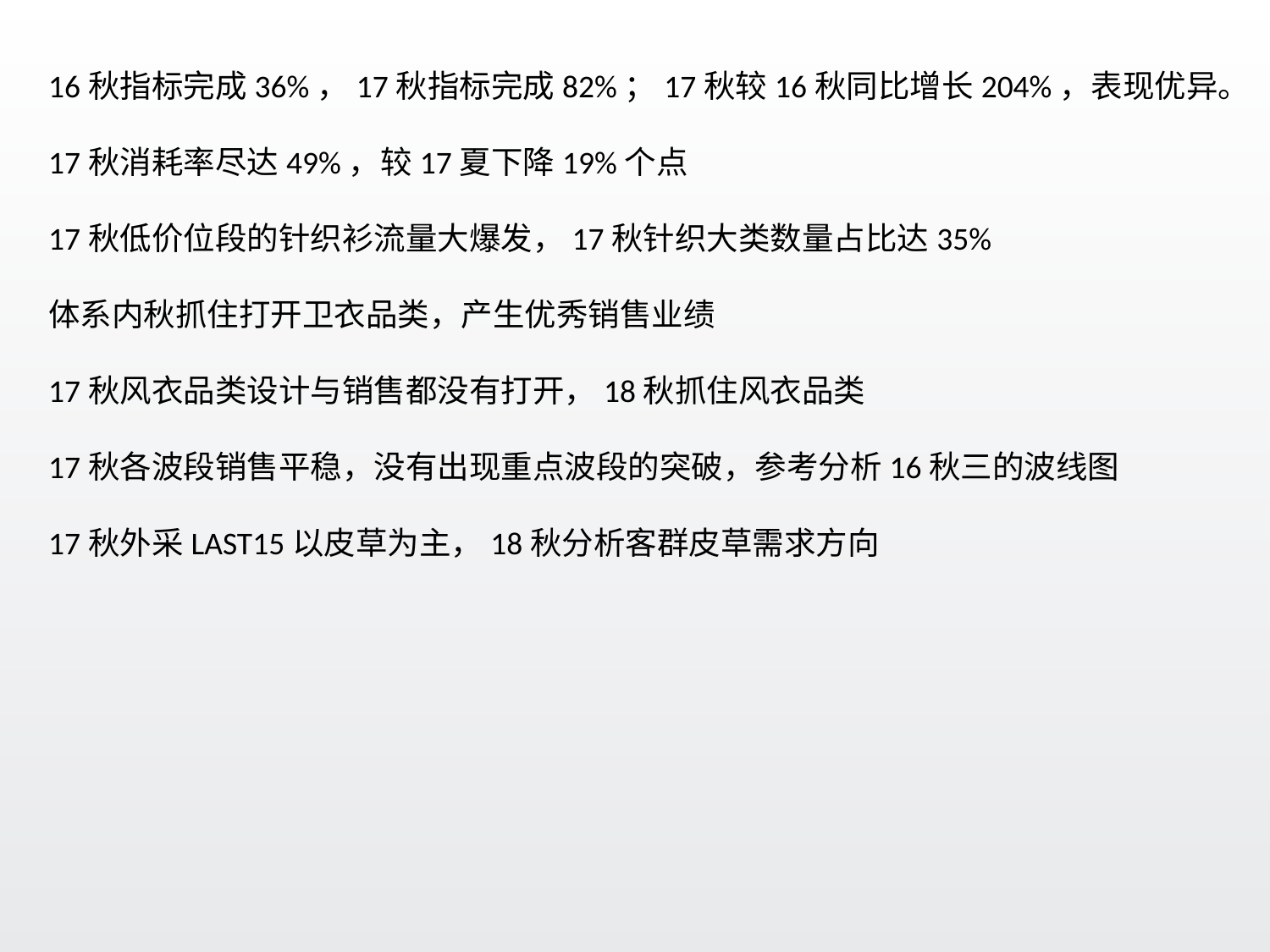

16秋指标完成36%，17秋指标完成82%；17秋较16秋同比增长204%，表现优异。

17秋消耗率尽达49%，较17夏下降19%个点

17秋低价位段的针织衫流量大爆发，17秋针织大类数量占比达35%

体系内秋抓住打开卫衣品类，产生优秀销售业绩

17秋风衣品类设计与销售都没有打开，18秋抓住风衣品类

17秋各波段销售平稳，没有出现重点波段的突破，参考分析16秋三的波线图

17秋外采LAST15以皮草为主，18秋分析客群皮草需求方向